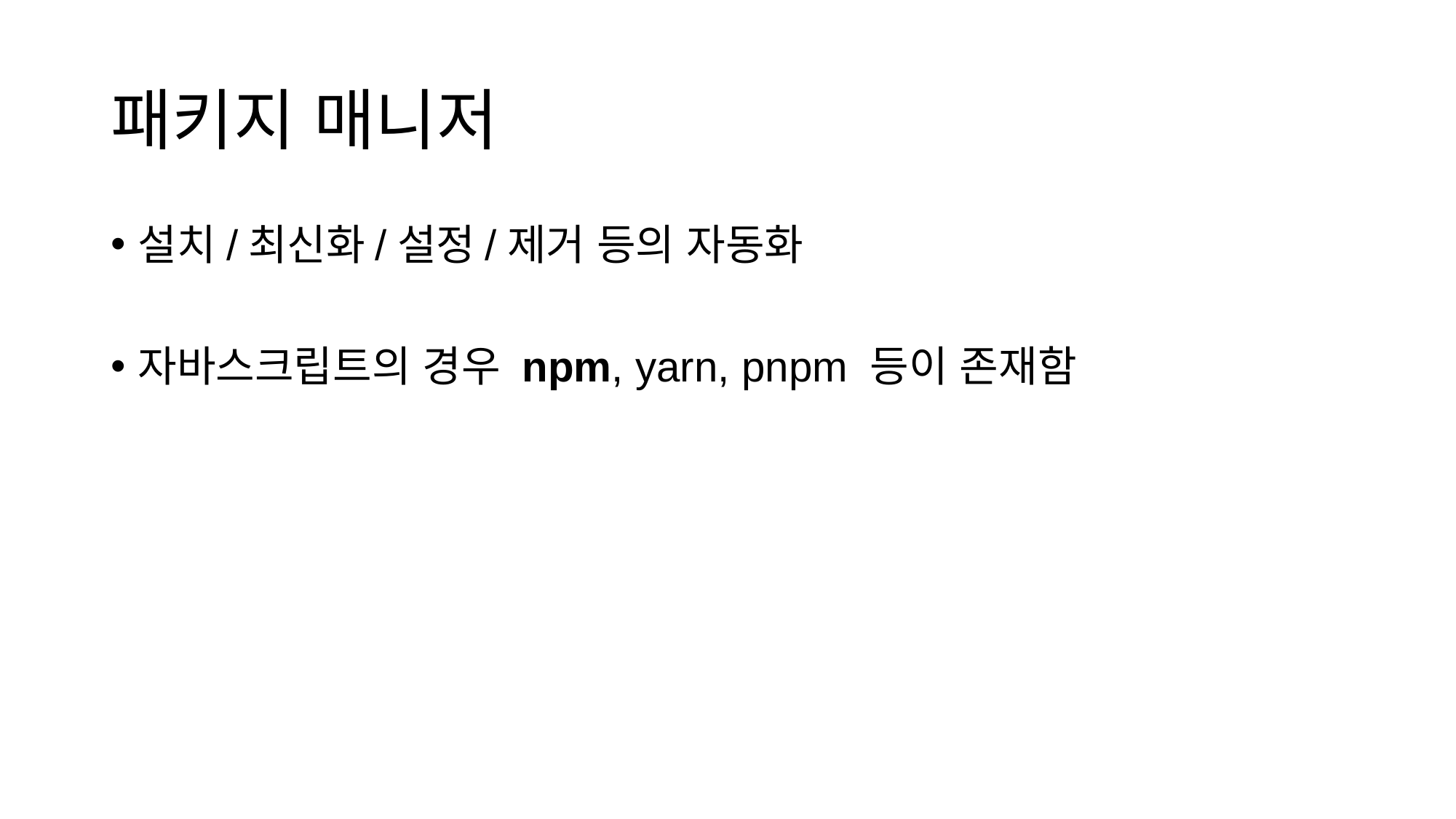

# 패키지 매니저
설치/최신화/설정/제거 등의 자동화

자바스크립트의 경우 npm, yarn, pnpm 등이 존재함